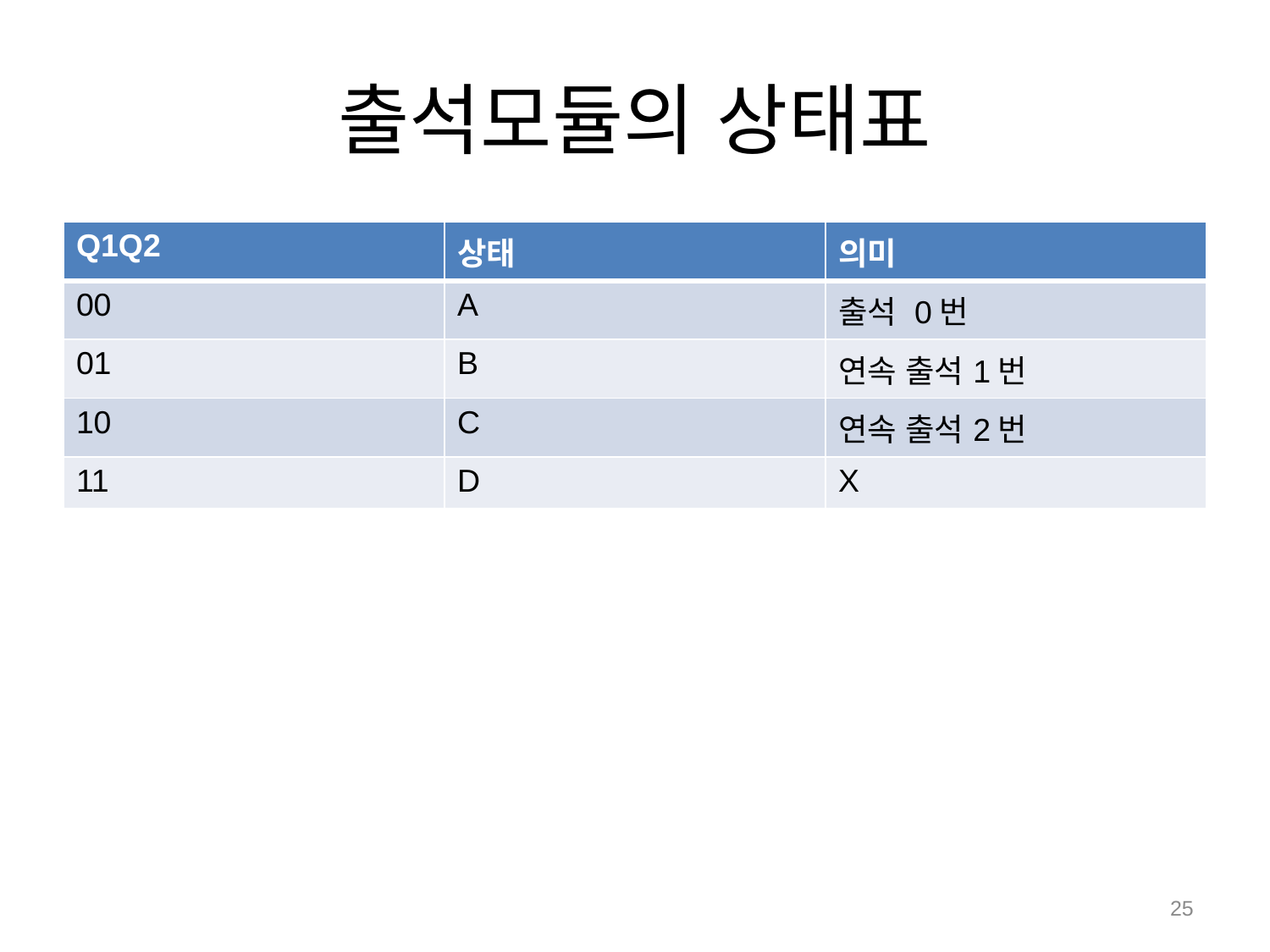

# 출석모듈의 상태표
| Q1Q2 | 상태 | 의미 |
| --- | --- | --- |
| 00 | A | 출석 0번 |
| 01 | B | 연속 출석1번 |
| 10 | C | 연속 출석2번 |
| 11 | D | X |
25